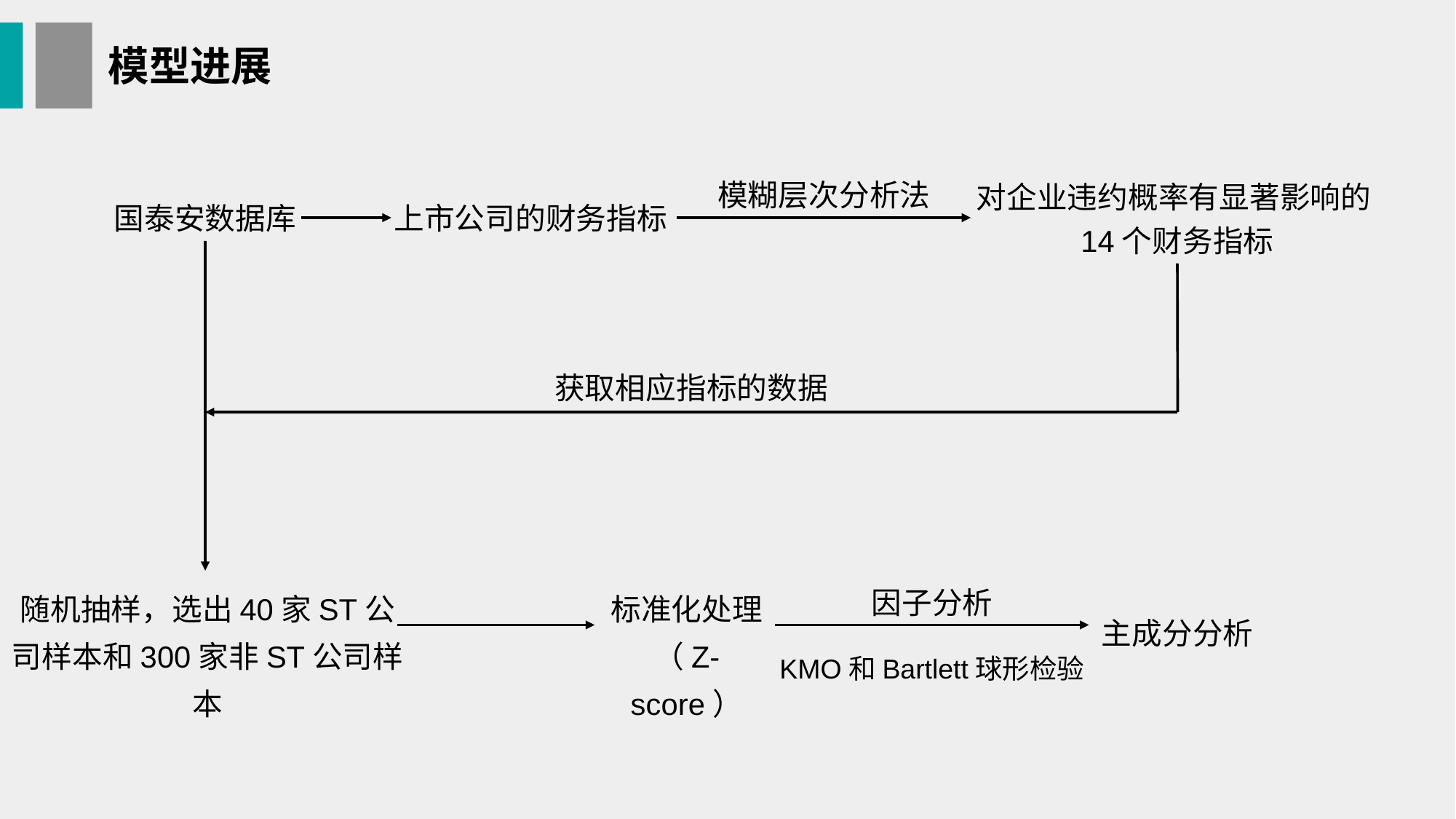

模型进展
对企业违约概率有显著影响的14个财务指标
模糊层次分析法
国泰安数据库
上市公司的财务指标
获取相应指标的数据
因子分析
随机抽样，选出40家ST公司样本和300家非ST公司样本
标准化处理
（Z-score）
主成分分析
KMO和Bartlett球形检验